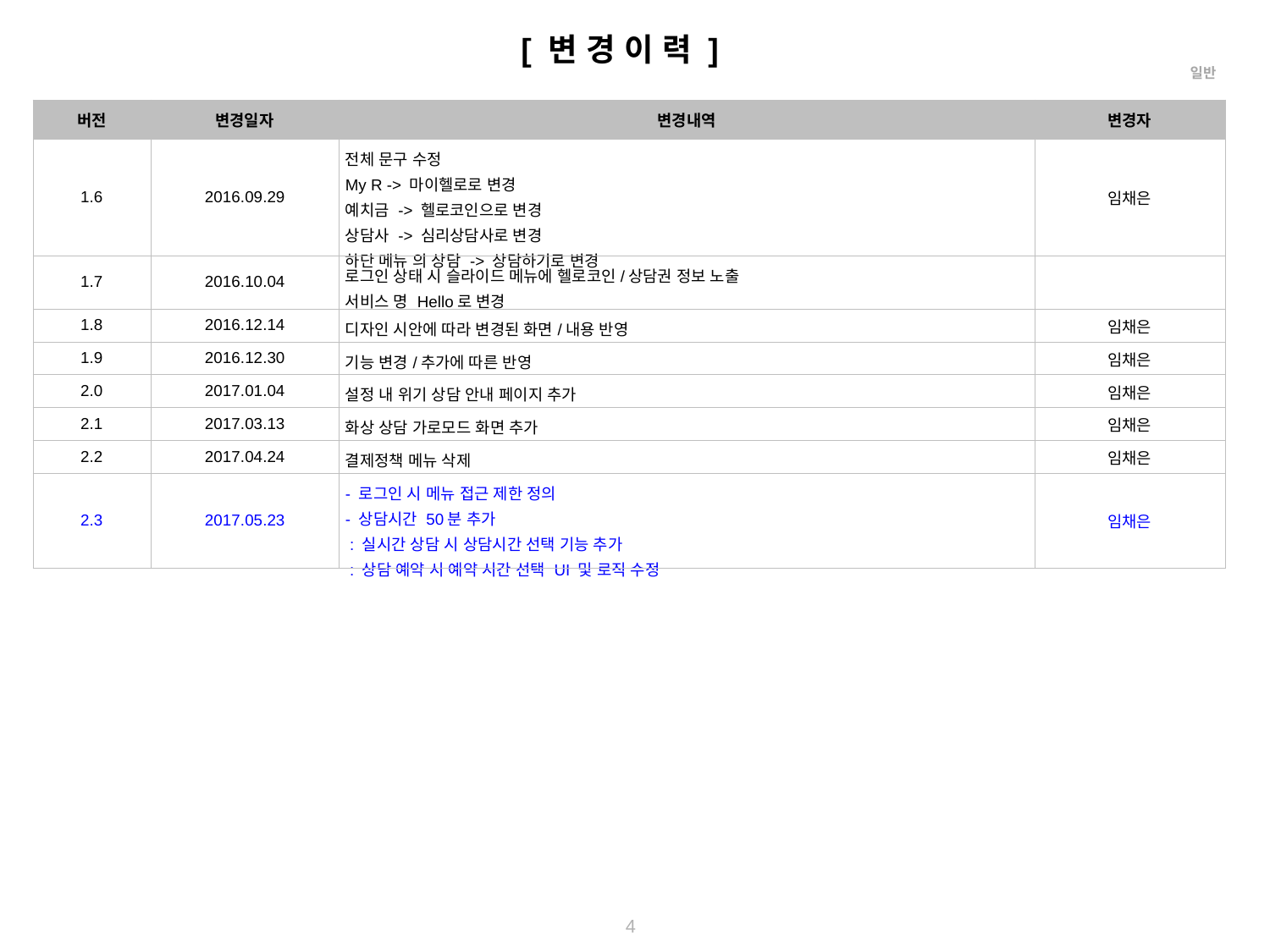

[ 변 경 이 력 ]
| 버전 | 변경일자 | 변경내역 | 변경자 |
| --- | --- | --- | --- |
| 1.6 | 2016.09.29 | 전체 문구 수정 My R -> 마이헬로로 변경 예치금 -> 헬로코인으로 변경 상담사 -> 심리상담사로 변경 하단 메뉴 의 상담 -> 상담하기로 변경 | 임채은 |
| 1.7 | 2016.10.04 | 로그인 상태 시 슬라이드 메뉴에 헬로코인/상담권 정보 노출 서비스 명 Hello로 변경 |  |
| 1.8 | 2016.12.14 | 디자인 시안에 따라 변경된 화면/내용 반영 | 임채은 |
| 1.9 | 2016.12.30 | 기능 변경/추가에 따른 반영 | 임채은 |
| 2.0 | 2017.01.04 | 설정 내 위기 상담 안내 페이지 추가 | 임채은 |
| 2.1 | 2017.03.13 | 화상 상담 가로모드 화면 추가 | 임채은 |
| 2.2 | 2017.04.24 | 결제정책 메뉴 삭제 | 임채은 |
| 2.3 | 2017.05.23 | - 로그인 시 메뉴 접근 제한 정의 - 상담시간 50분 추가 : 실시간 상담 시 상담시간 선택 기능 추가 : 상담 예약 시 예약 시간 선택 UI 및 로직 수정 | 임채은 |
4